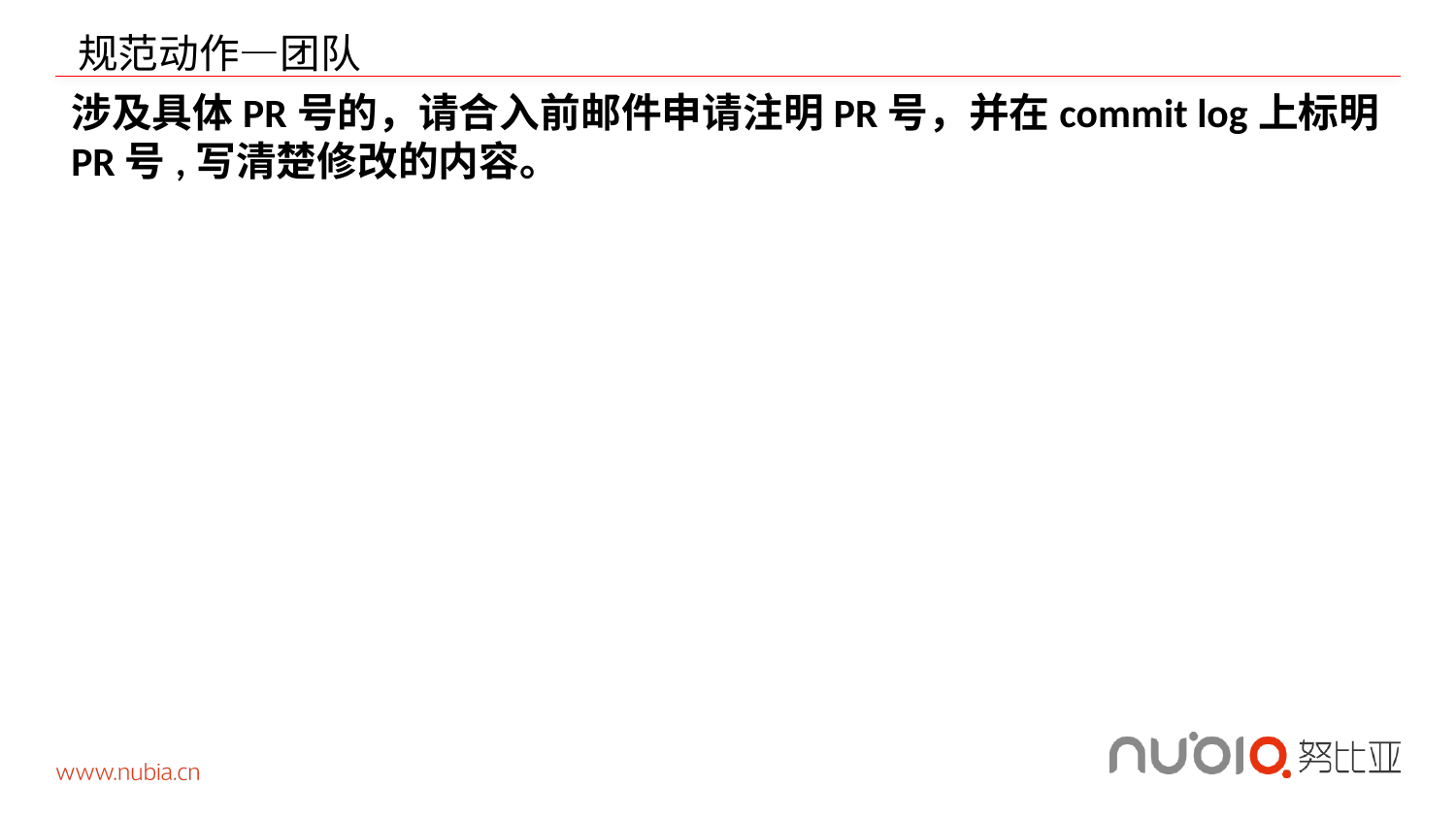

规范动作—团队
涉及具体PR号的，请合入前邮件申请注明PR号，并在commit log上标明PR号,写清楚修改的内容。